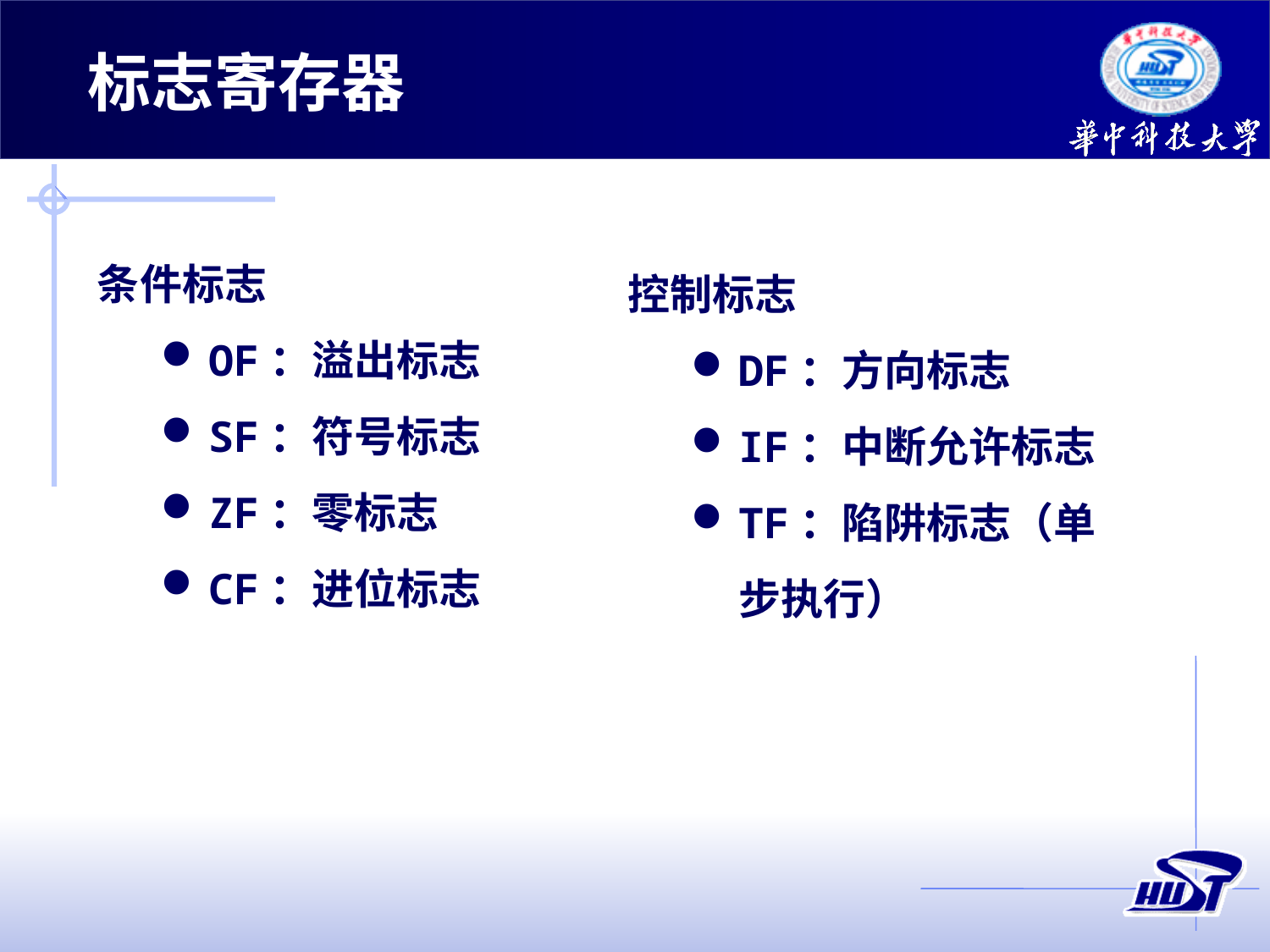

标志寄存器
条件标志
OF：溢出标志
SF：符号标志
ZF：零标志
CF：进位标志

控制标志
DF：方向标志
IF：中断允许标志
TF：陷阱标志（单步执行）